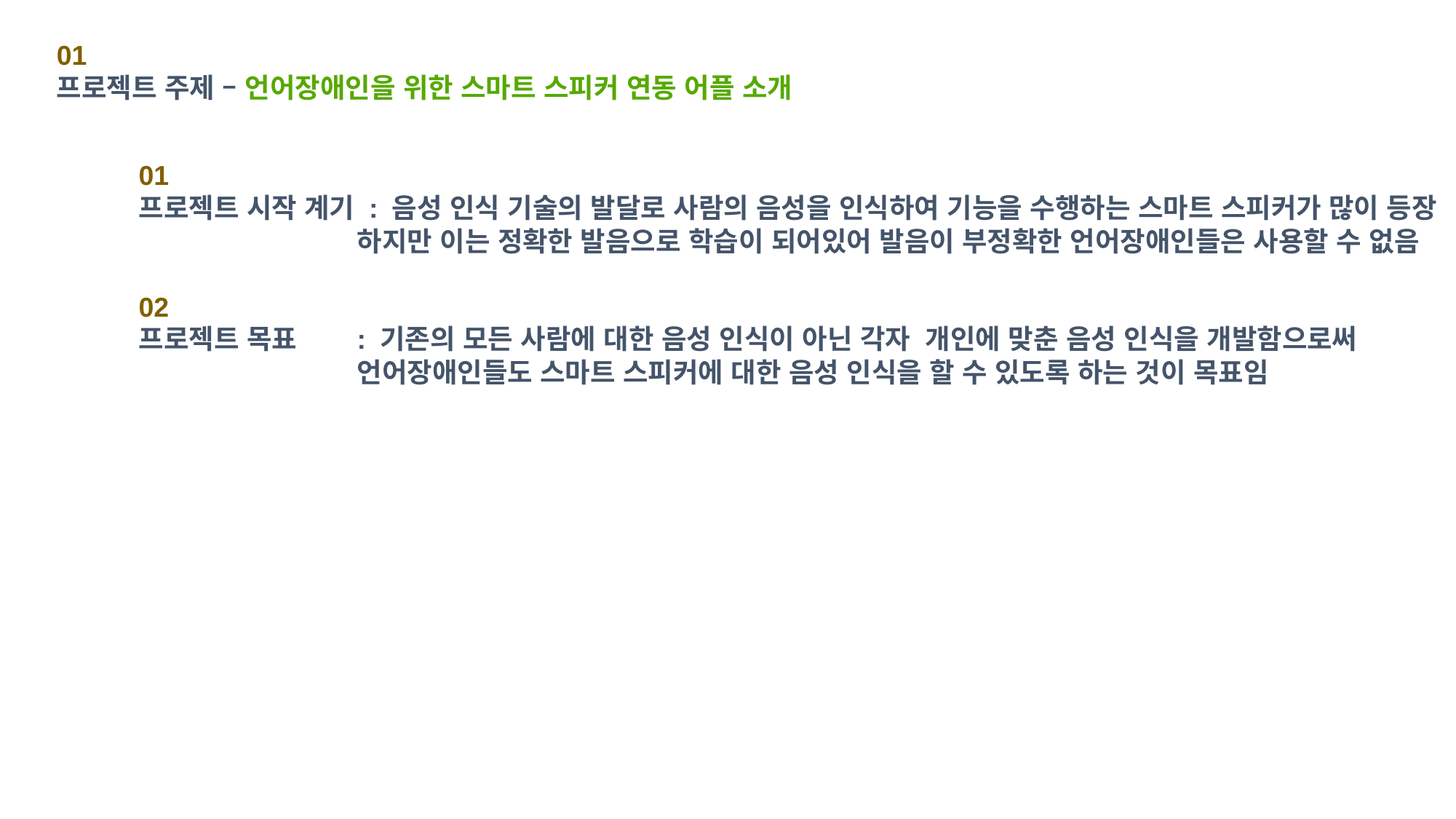

01
프로젝트 주제 – 언어장애인을 위한 스마트 스피커 연동 어플 소개
01
프로젝트 시작 계기 : 음성 인식 기술의 발달로 사람의 음성을 인식하여 기능을 수행하는 스마트 스피커가 많이 등장
		하지만 이는 정확한 발음으로 학습이 되어있어 발음이 부정확한 언어장애인들은 사용할 수 없음

02
프로젝트 목표	: 기존의 모든 사람에 대한 음성 인식이 아닌 각자  개인에 맞춘 음성 인식을 개발함으로써
		언어장애인들도 스마트 스피커에 대한 음성 인식을 할 수 있도록 하는 것이 목표임